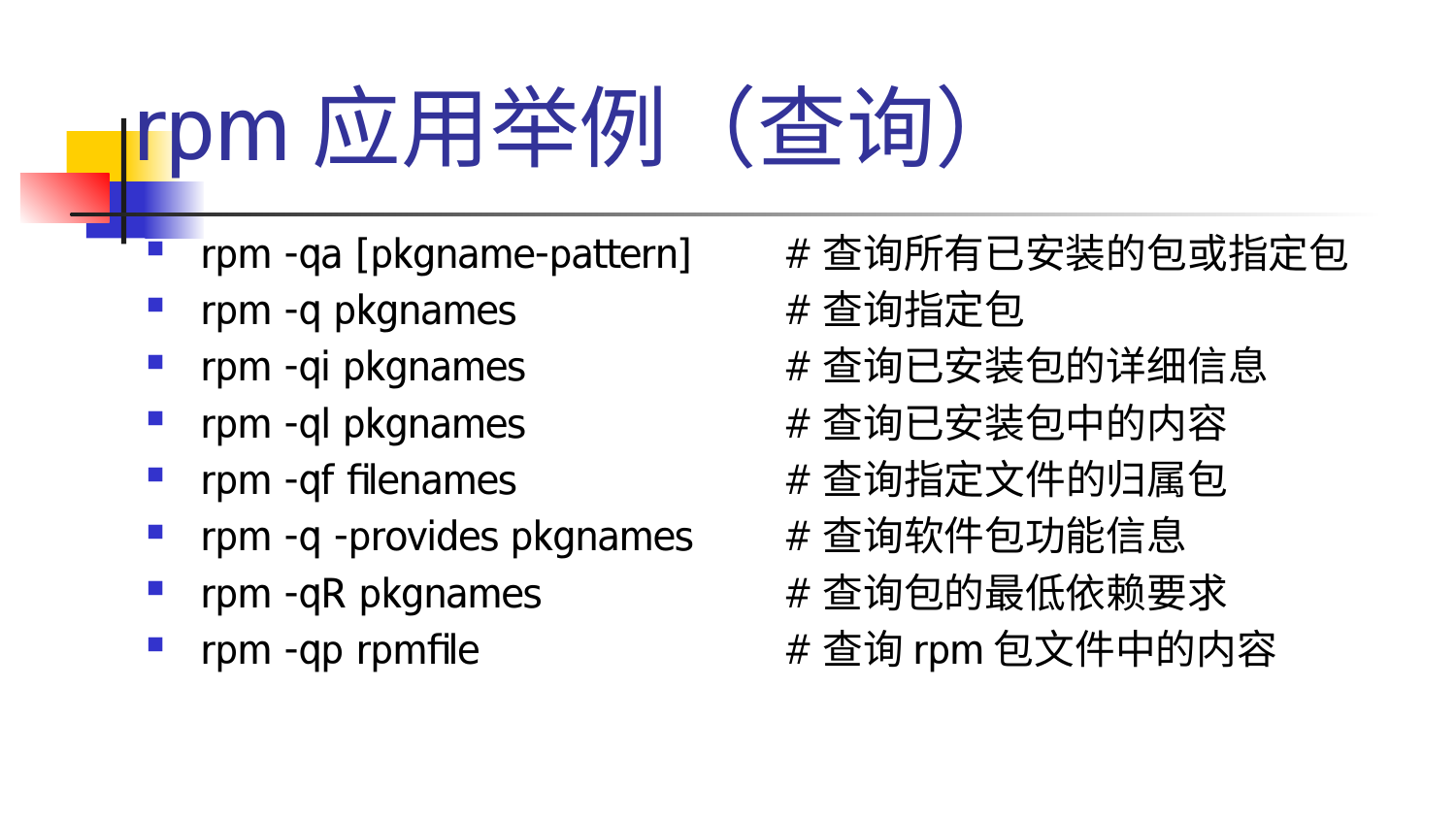

# rpm应用举例（查询）
rpm -qa [pkgname-pattern] 	#查询所有已安装的包或指定包
rpm -q pkgnames 		#查询指定包
rpm -qi pkgnames 		#查询已安装包的详细信息
rpm -ql pkgnames 		#查询已安装包中的内容
rpm -qf filenames 		#查询指定文件的归属包
rpm -q -provides pkgnames 	#查询软件包功能信息
rpm -qR pkgnames 		#查询包的最低依赖要求
rpm -qp rpmfile 		#查询rpm包文件中的内容